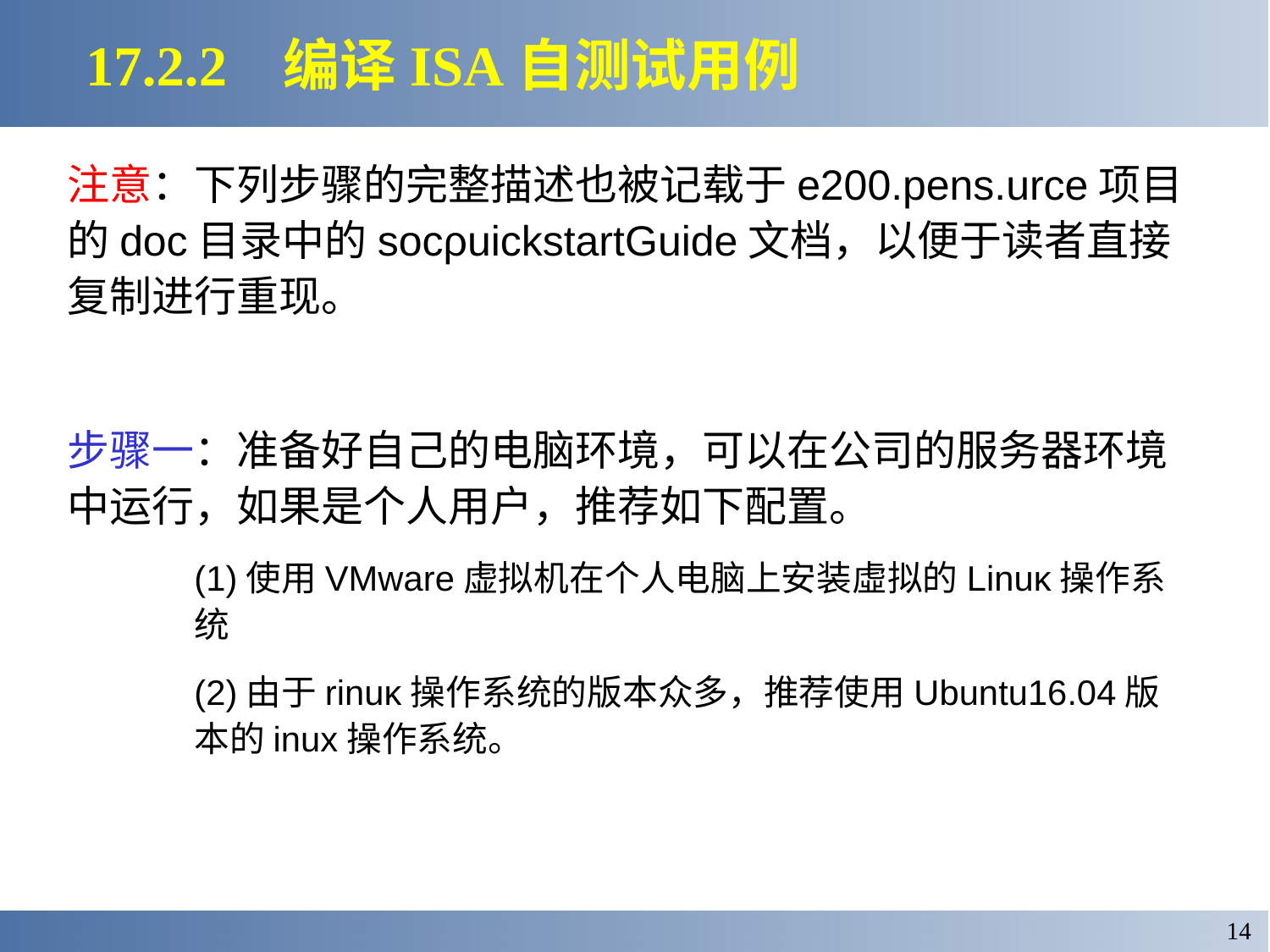

17.2.2   编译ISA自测试用例
注意：下列步骤的完整描述也被记载于e200.pens.urce项目的doc目录中的socρuickstartGuide文档，以便于读者直接复制进行重现。

步骤一：准备好自己的电脑环境，可以在公司的服务器环境中运行，如果是个人用户，推荐如下配置。
(1)使用VMware虚拟机在个人电脑上安装虛拟的Linuκ操作系统
(2)由于rinuκ操作系统的版本众多，推荐使用Ubuntu16.04版本的inux操作系统。